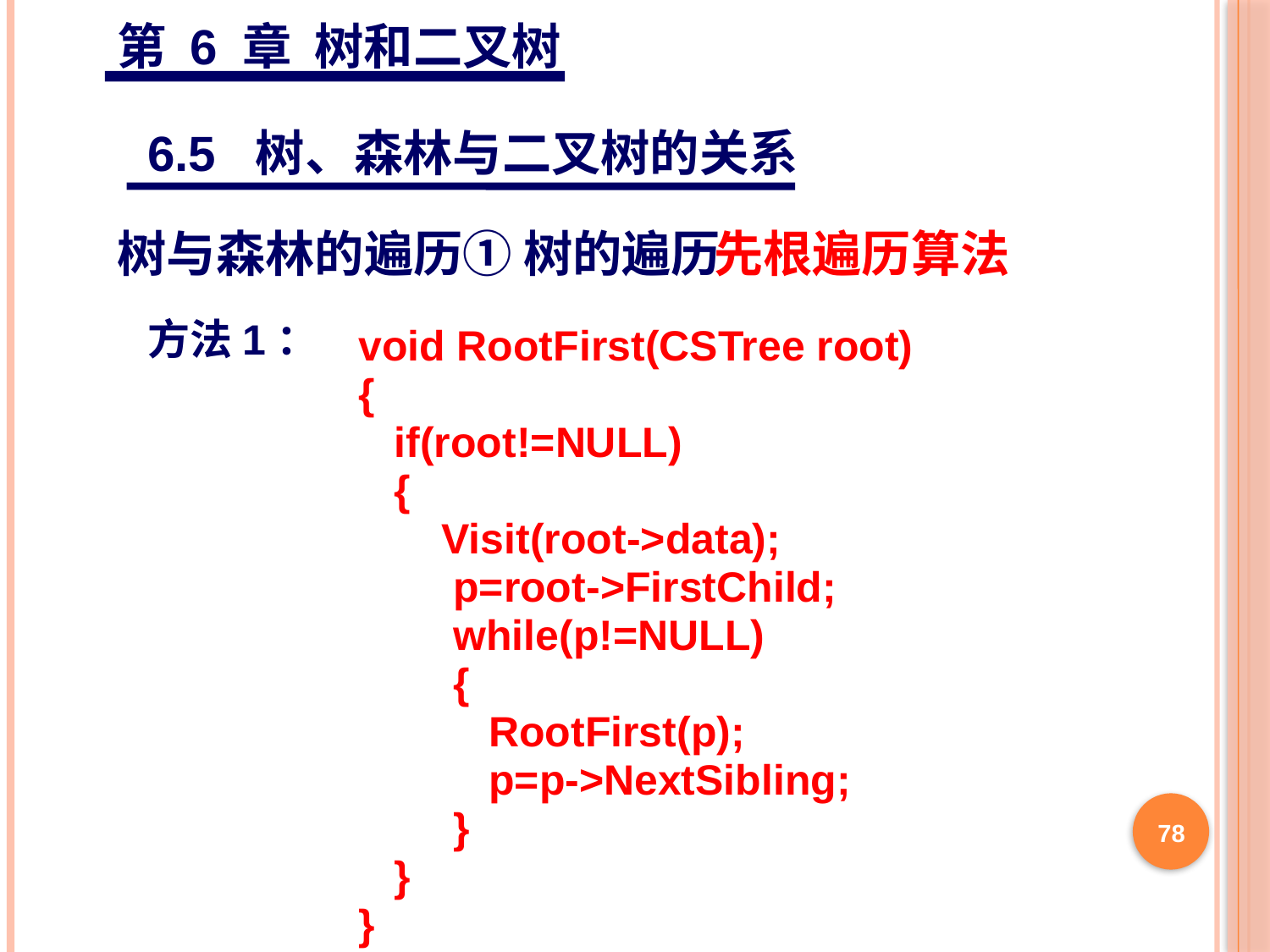

第 6 章  树和二叉树

6.5  树、森林与二叉树的关系

树与森林的遍历
①树的遍历
先根遍历算法
方法1：
void RootFirst(CSTree root)
{
   if(root!=NULL)
   {
       Visit(root->data);
        p=root->FirstChild;
        while(p!=NULL)
        {
           RootFirst(p);
           p=p->NextSibling;
        }
   }
}
78